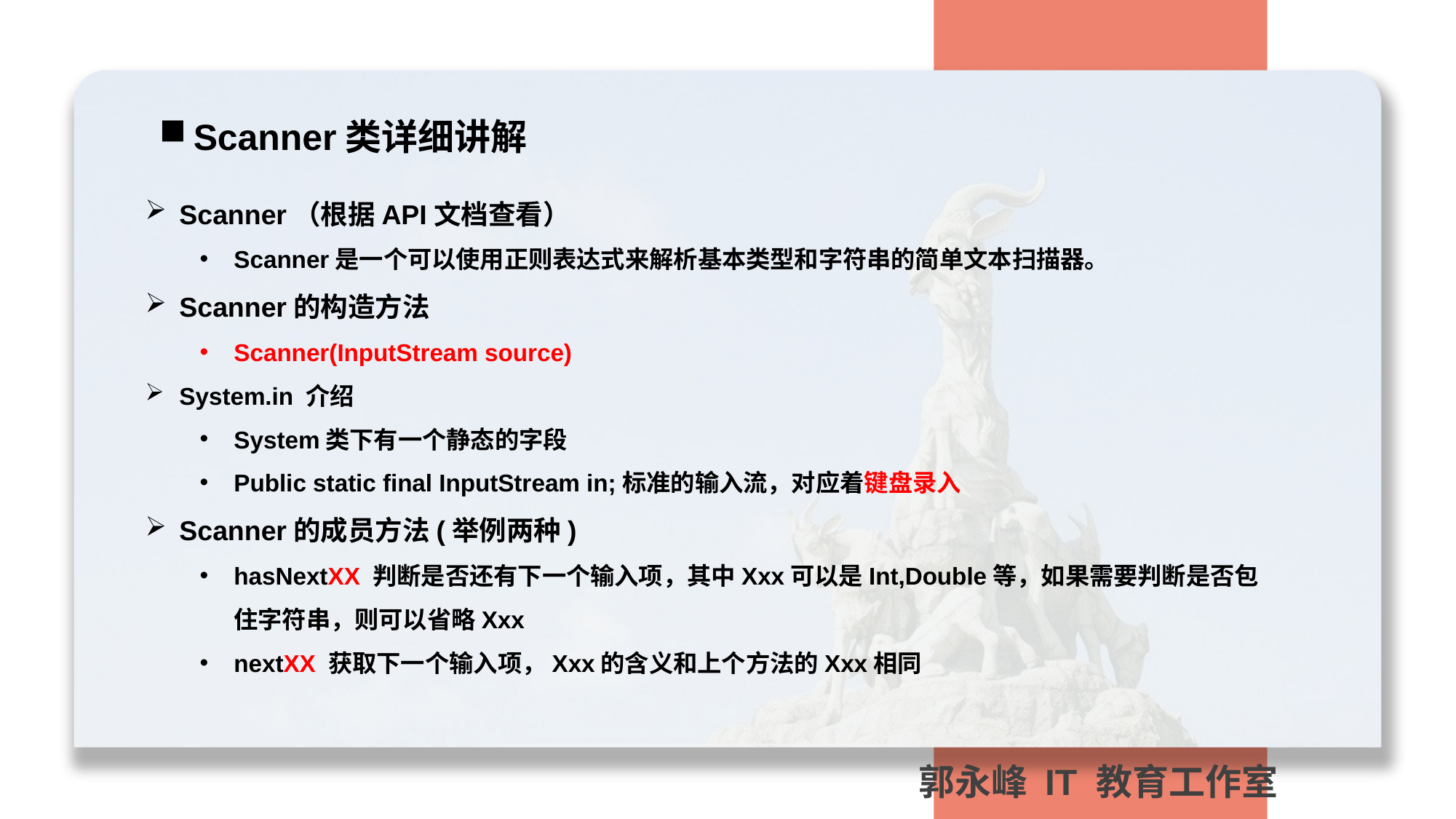

Scanner类详细讲解
Scanner（根据API文档查看）
Scanner是一个可以使用正则表达式来解析基本类型和字符串的简单文本扫描器。
Scanner的构造方法
Scanner(InputStream source)
System.in 介绍
System类下有一个静态的字段
Public static final InputStream in;标准的输入流，对应着键盘录入
Scanner的成员方法(举例两种)
hasNextXX 判断是否还有下一个输入项，其中Xxx可以是Int,Double等，如果需要判断是否包住字符串，则可以省略Xxx
nextXX 获取下一个输入项，Xxx的含义和上个方法的Xxx相同